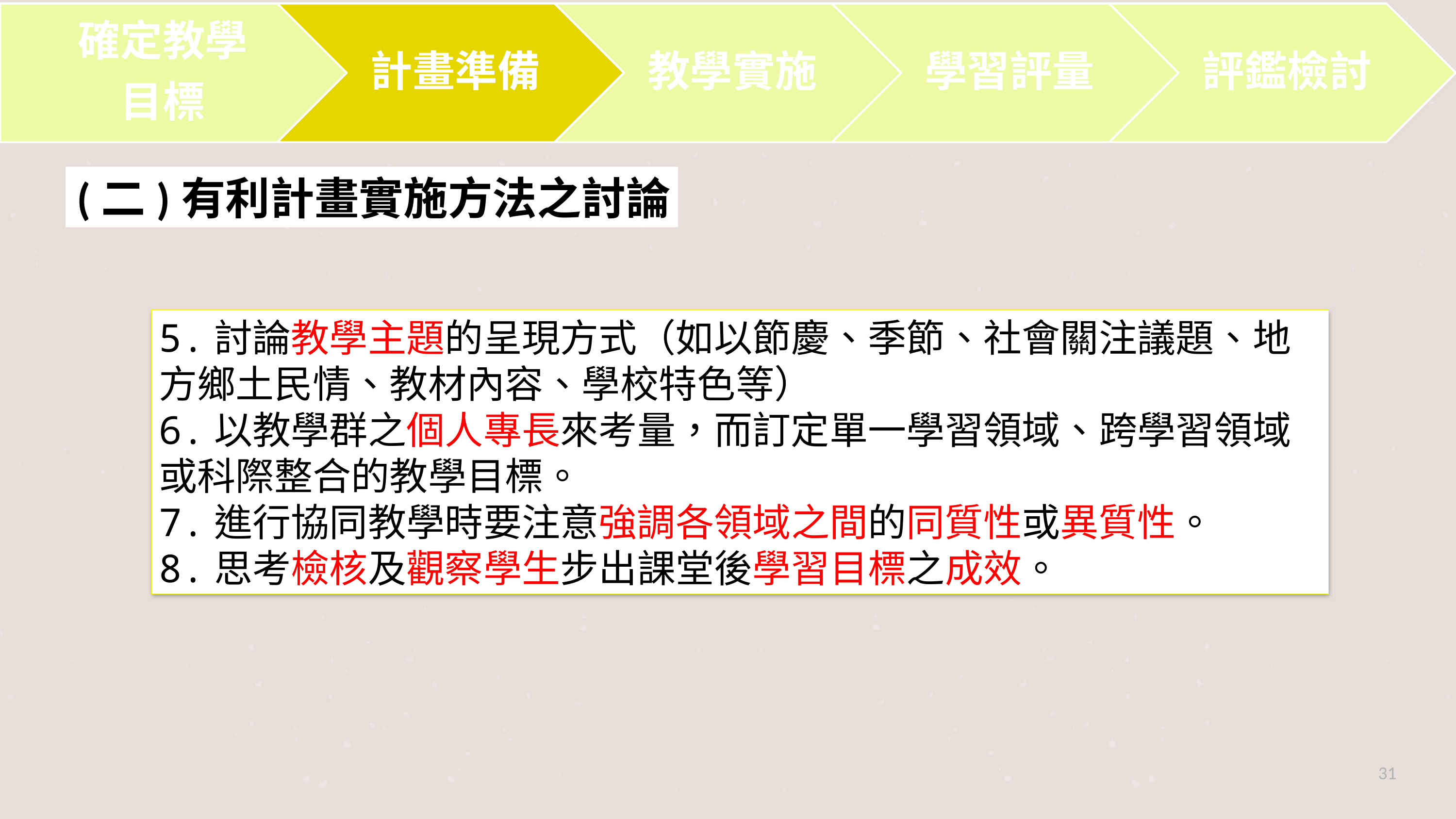

確定教學
目標
計畫準備
教學實施
學習評量
評鑑檢討
 (二)有利計畫實施方法之討論
5.討論教學主題的呈現方式（如以節慶、季節、社會關注議題、地方鄉土民情、教材內容、學校特色等）
6.以教學群之個人專長來考量，而訂定單一學習領域、跨學習領域
或科際整合的教學目標。
7.進行協同教學時要注意強調各領域之間的同質性或異質性。
8.思考檢核及觀察學生步出課堂後學習目標之成效。
31